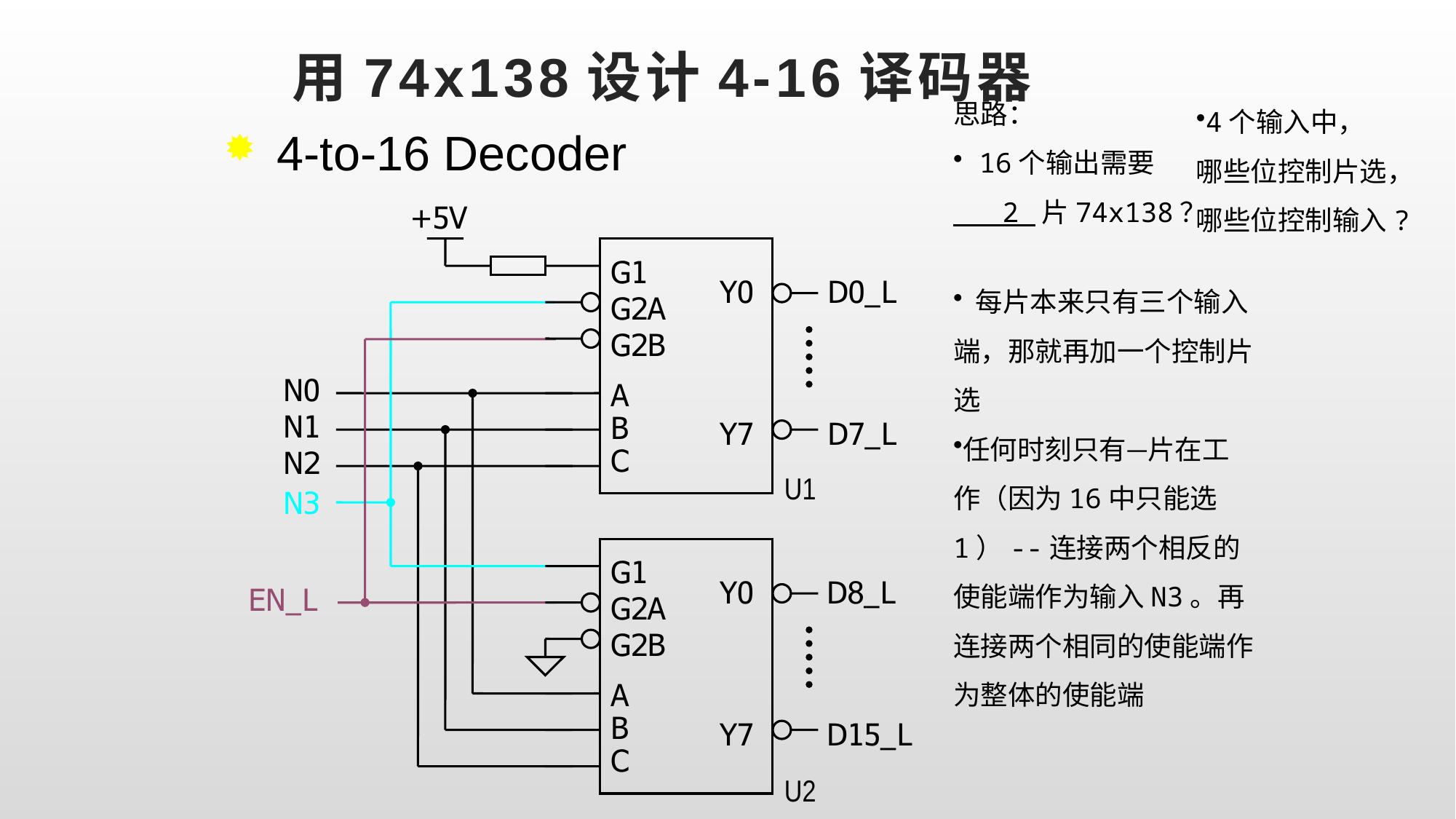

# 用74x138设计4-16译码器
思路：
 16个输出需要
   2 片74x138？
4个输入中，
哪些位控制片选，
哪些位控制输入?
 4-to-16 Decoder
+5V

G1
G2A
G2B
Y0

Y7

A
B
C

U1

G1
G2A
G2B
Y0

Y7

A
B
C

U2
D0_L

D7_L
D8_L

D15_L
 每片本来只有三个输入端，那就再加一个控制片选
任何时刻只有一片在工作（因为16中只能选1）--连接两个相反的使能端作为输入N3。再连接两个相同的使能端作为整体的使能端

N3

EN_L

N0
N1
N2

8